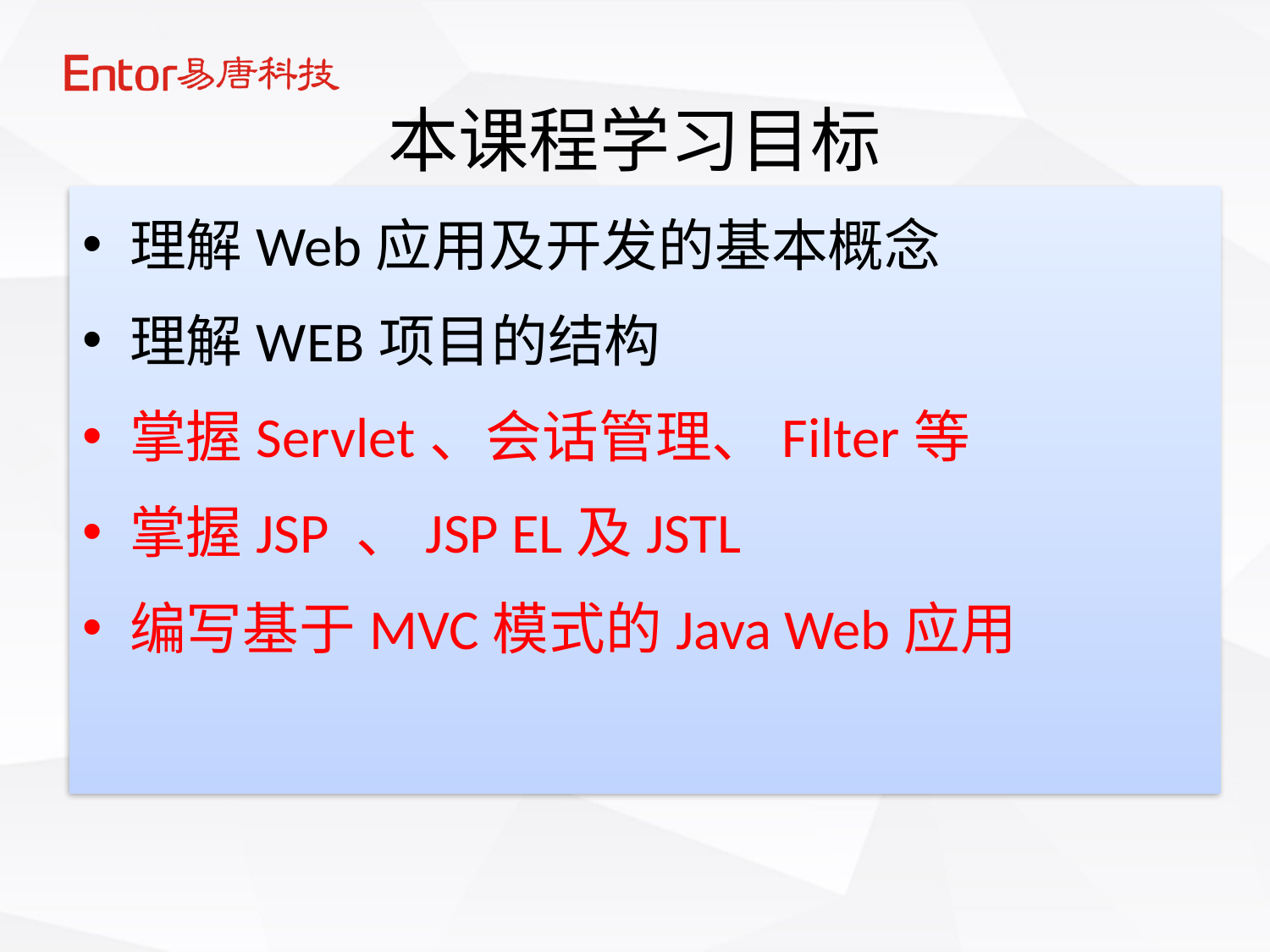

# 本课程学习目标
理解Web应用及开发的基本概念
理解WEB项目的结构
掌握Servlet、会话管理、Filter等
掌握JSP 、JSP EL及JSTL
编写基于MVC模式的Java Web应用